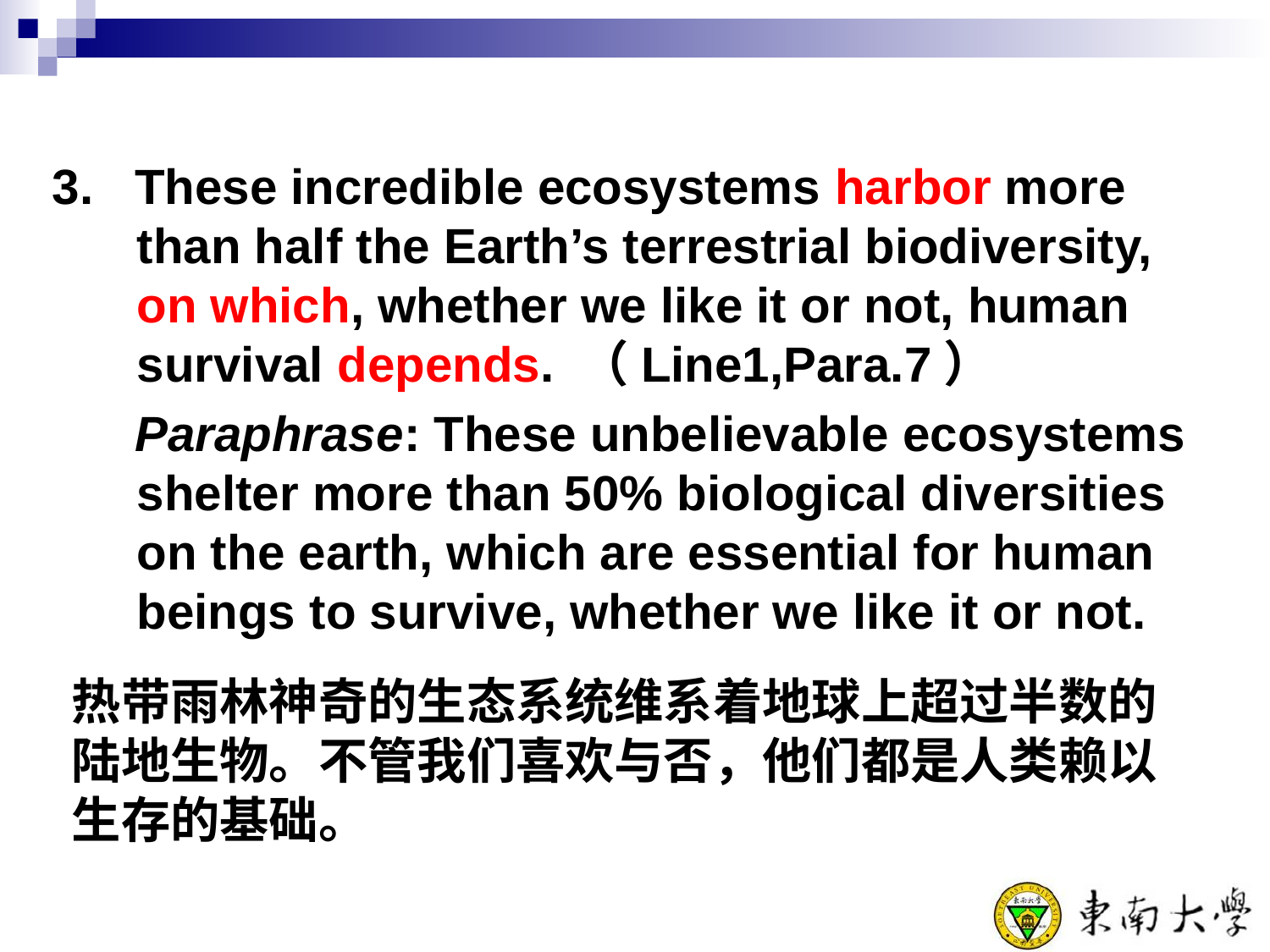

3.   These incredible ecosystems harbor more than half the Earth’s terrestrial biodiversity, on which, whether we like it or not, human survival depends. （Line1,Para.7）
      Paraphrase: These unbelievable ecosystems shelter more than 50% biological diversities on the earth, which are essential for human beings to survive, whether we like it or not.

热带雨林神奇的生态系统维系着地球上超过半数的陆地生物。不管我们喜欢与否，他们都是人类赖以生存的基础。